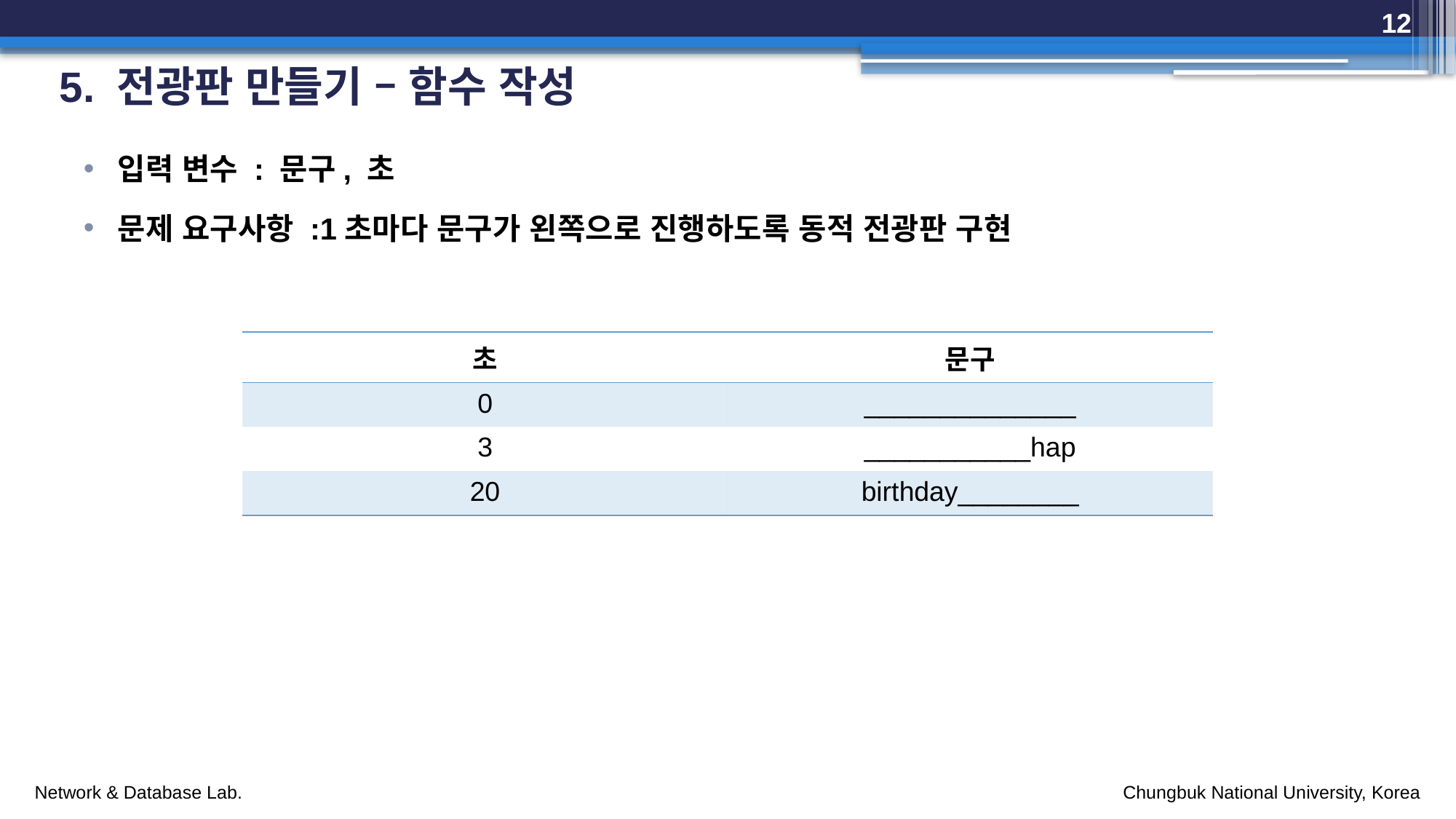

12
# 5. 전광판 만들기 – 함수 작성
입력 변수 : 문구, 초
문제 요구사항 :1초마다 문구가 왼쪽으로 진행하도록 동적 전광판 구현
| 초 | 문구 |
| --- | --- |
| 0 | \_\_\_\_\_\_\_\_\_\_\_\_\_\_ |
| 3 | \_\_\_\_\_\_\_\_\_\_\_hap |
| 20 | birthday\_\_\_\_\_\_\_\_ |